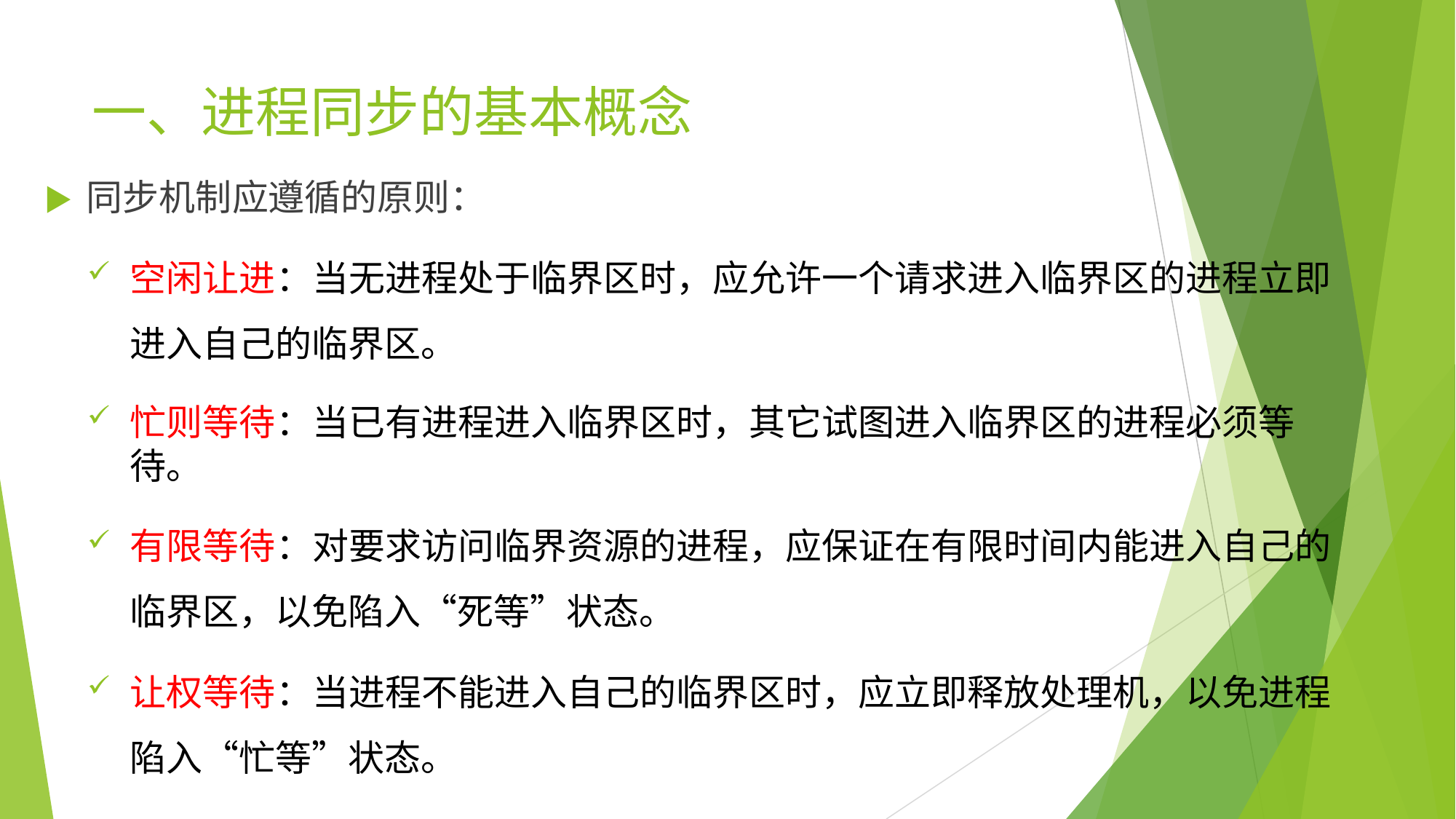

# 一、进程同步的基本概念
▶	同步机制应遵循的原则：
空闲让进：当无进程处于临界区时，应允许一个请求进入临界区的进程立即 进入自己的临界区。

忙则等待：当已有进程进入临界区时，其它试图进入临界区的进程必须等待。
有限等待：对要求访问临界资源的进程，应保证在有限时间内能进入自己的 临界区，以免陷入“死等”状态。
让权等待：当进程不能进入自己的临界区时，应立即释放处理机，以免进程 陷入“忙等”状态。